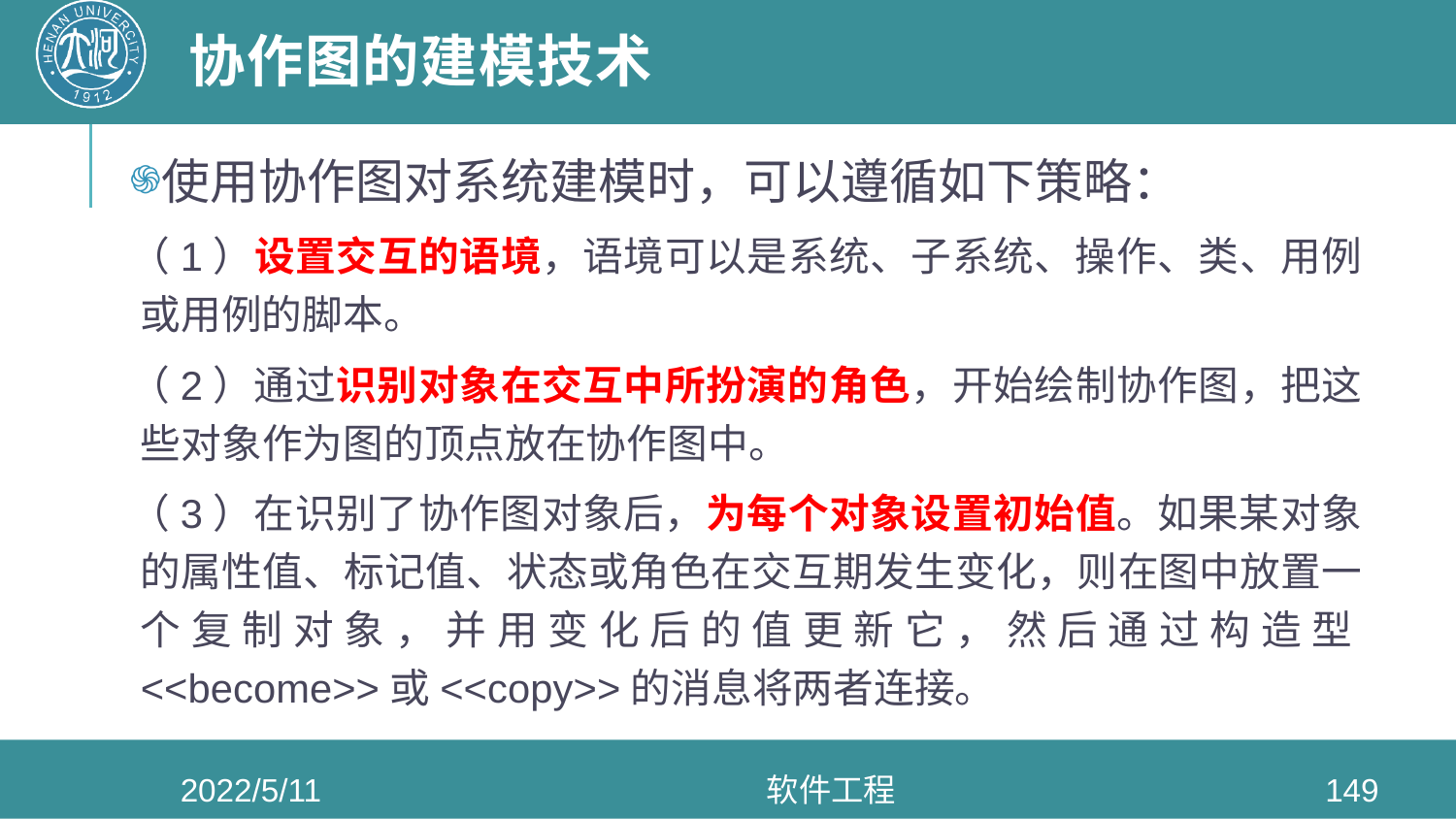

# 协作图的建模技术
使用协作图对系统建模时，可以遵循如下策略：
（1）设置交互的语境，语境可以是系统、子系统、操作、类、用例或用例的脚本。
（2）通过识别对象在交互中所扮演的角色，开始绘制协作图，把这些对象作为图的顶点放在协作图中。
（3）在识别了协作图对象后，为每个对象设置初始值。如果某对象的属性值、标记值、状态或角色在交互期发生变化，则在图中放置一个复制对象，并用变化后的值更新它，然后通过构造型<<become>>或<<copy>>的消息将两者连接。
2022/5/11
软件工程
149